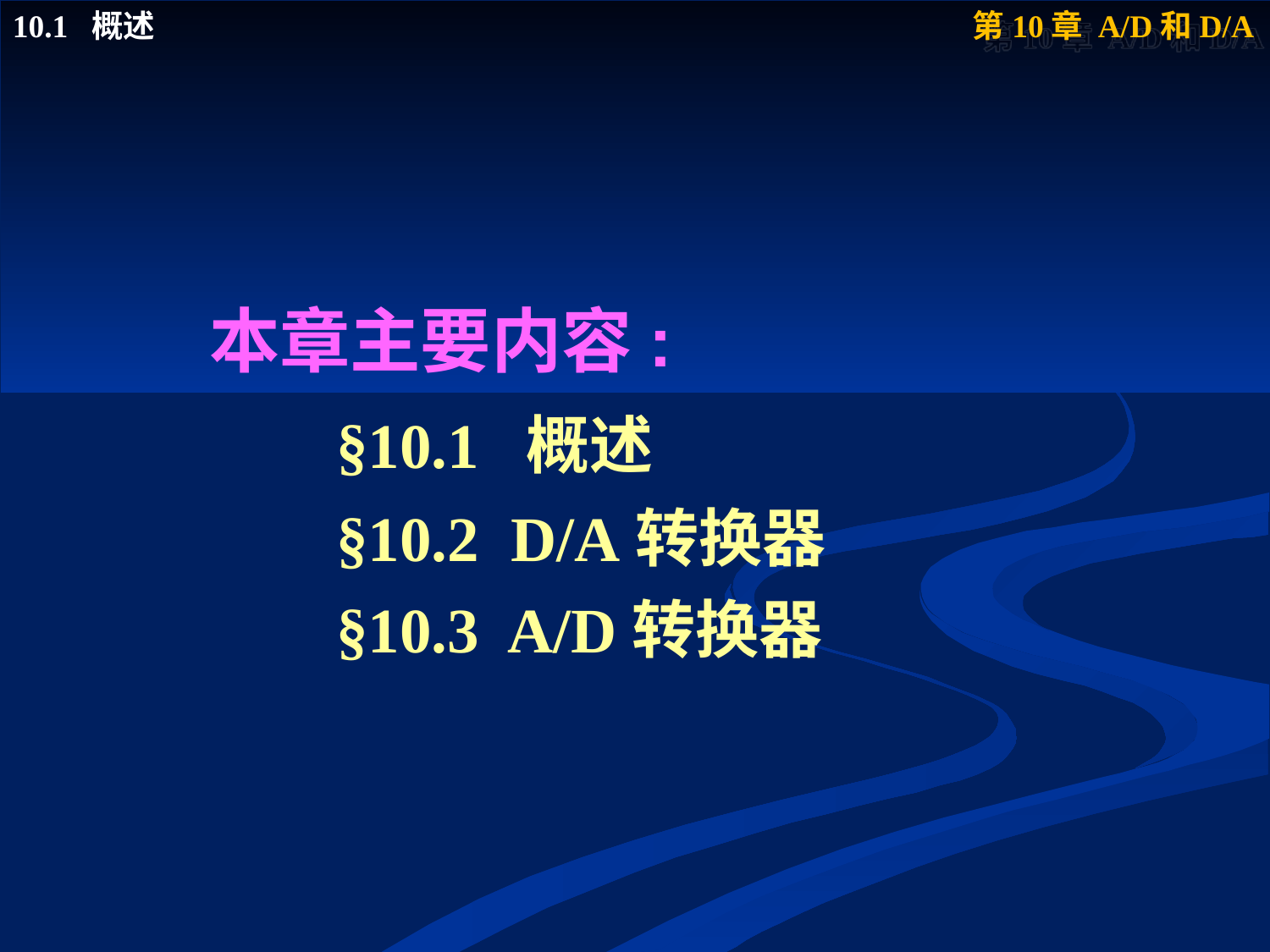

本章主要内容:
    	§10.1  概述
     	§10.2  D/A转换器
     	§10.3  A/D转换器